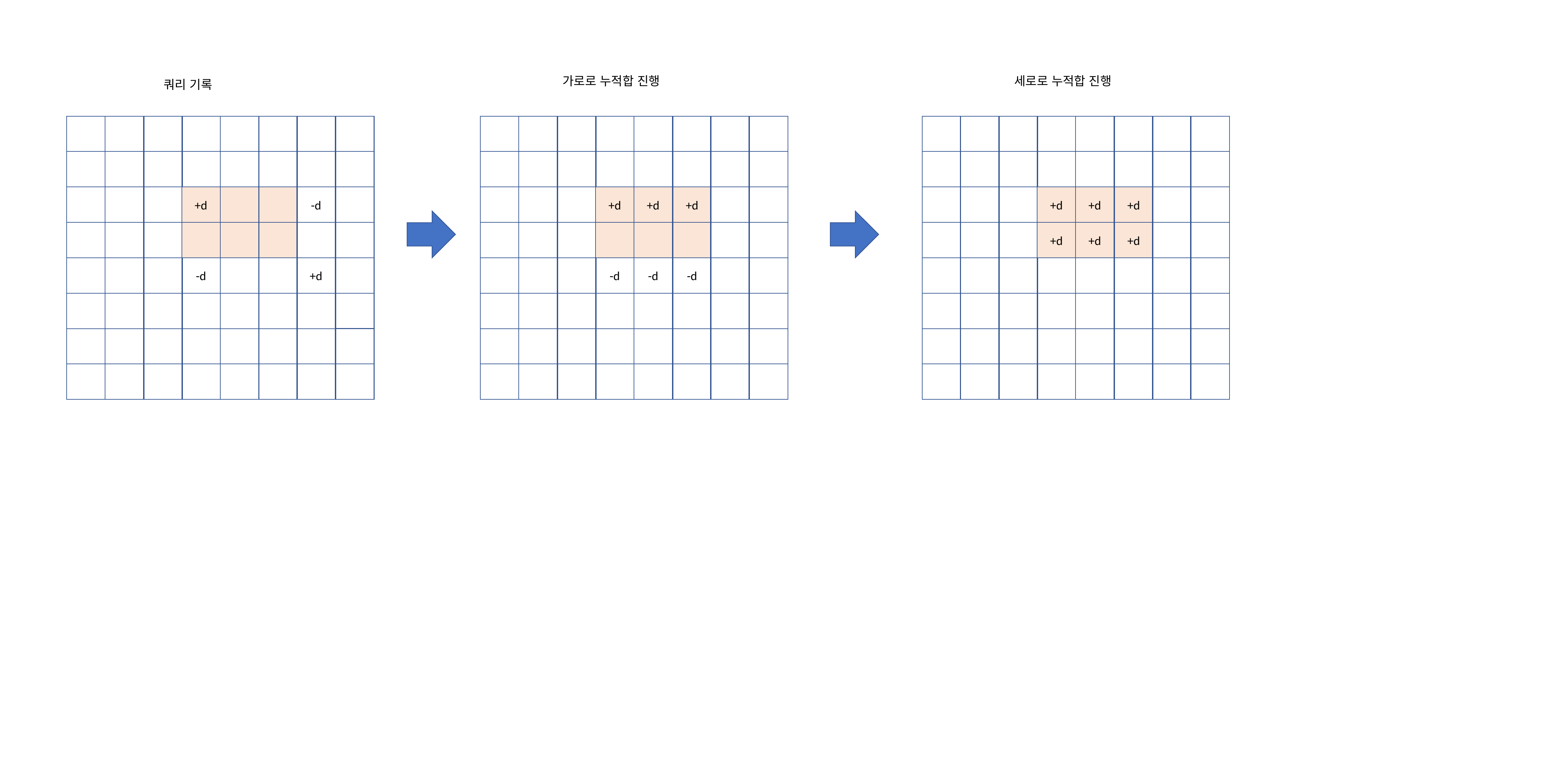

가로로 누적합 진행
세로로 누적합 진행
쿼리 기록

-d

+d

+d

+d
+d

+d

+d
+d

+d

+d
+d

+d

-d

-d

-d
-d